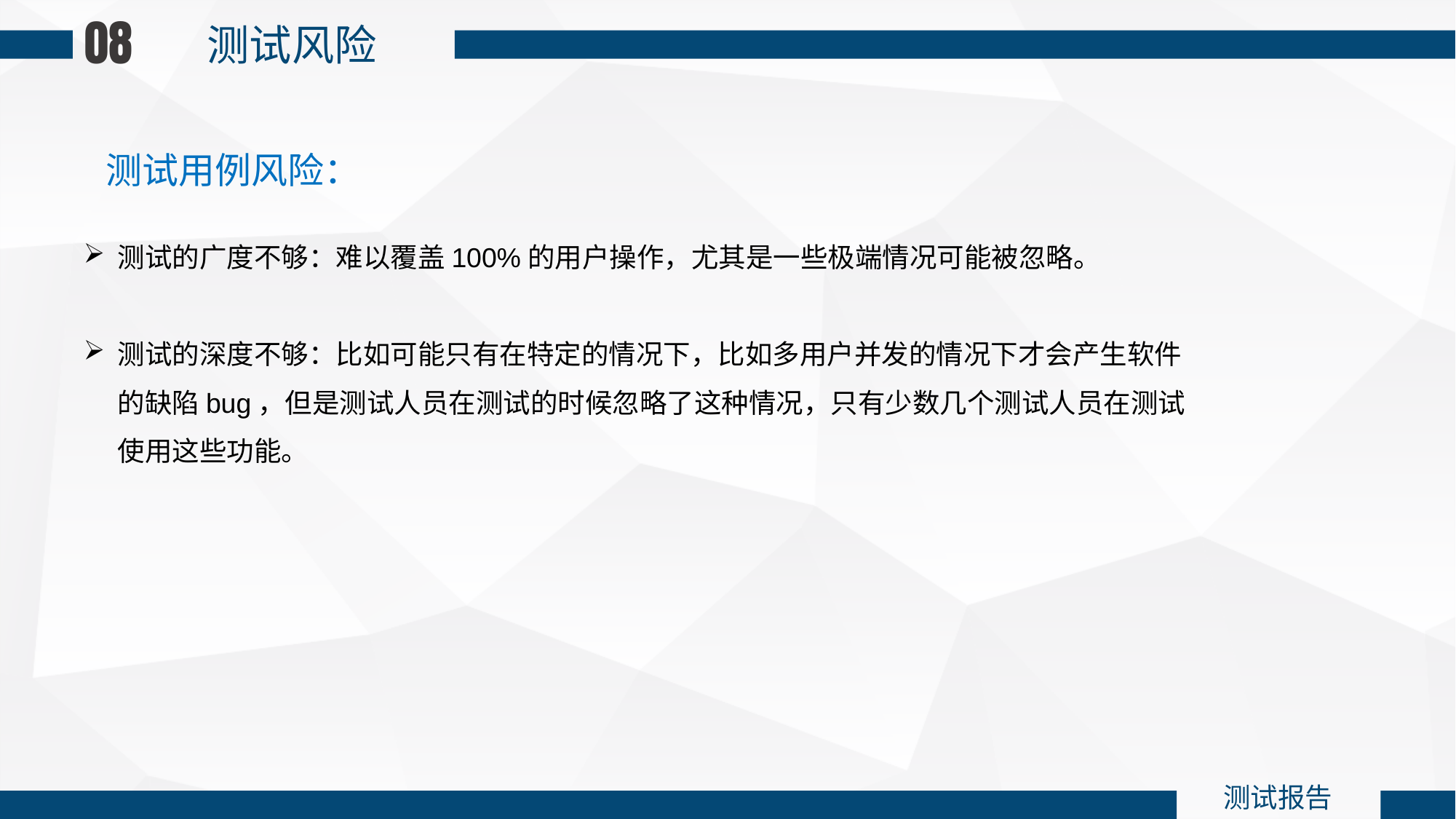

08
测试风险

测试用例风险：
测试的广度不够：难以覆盖100%的用户操作，尤其是一些极端情况可能被忽略。

测试的深度不够：比如可能只有在特定的情况下，比如多用户并发的情况下才会产生软件的缺陷bug，但是测试人员在测试的时候忽略了这种情况，只有少数几个测试人员在测试使用这些功能。
测试报告